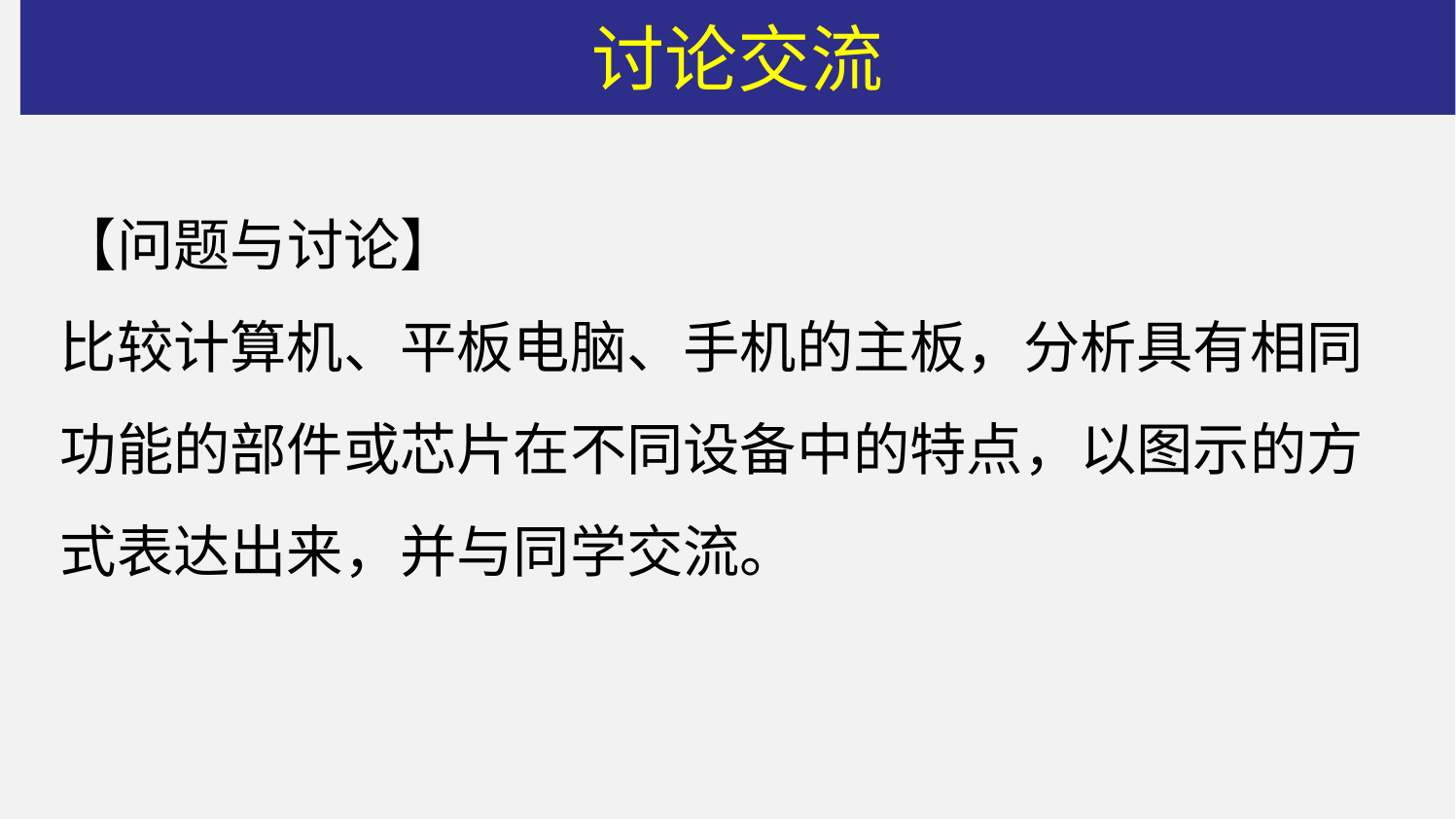

# 讨论交流
【问题与讨论】
比较计算机、平板电脑、手机的主板，分析具有相同功能的部件或芯片在不同设备中的特点，以图示的方式表达出来，并与同学交流。